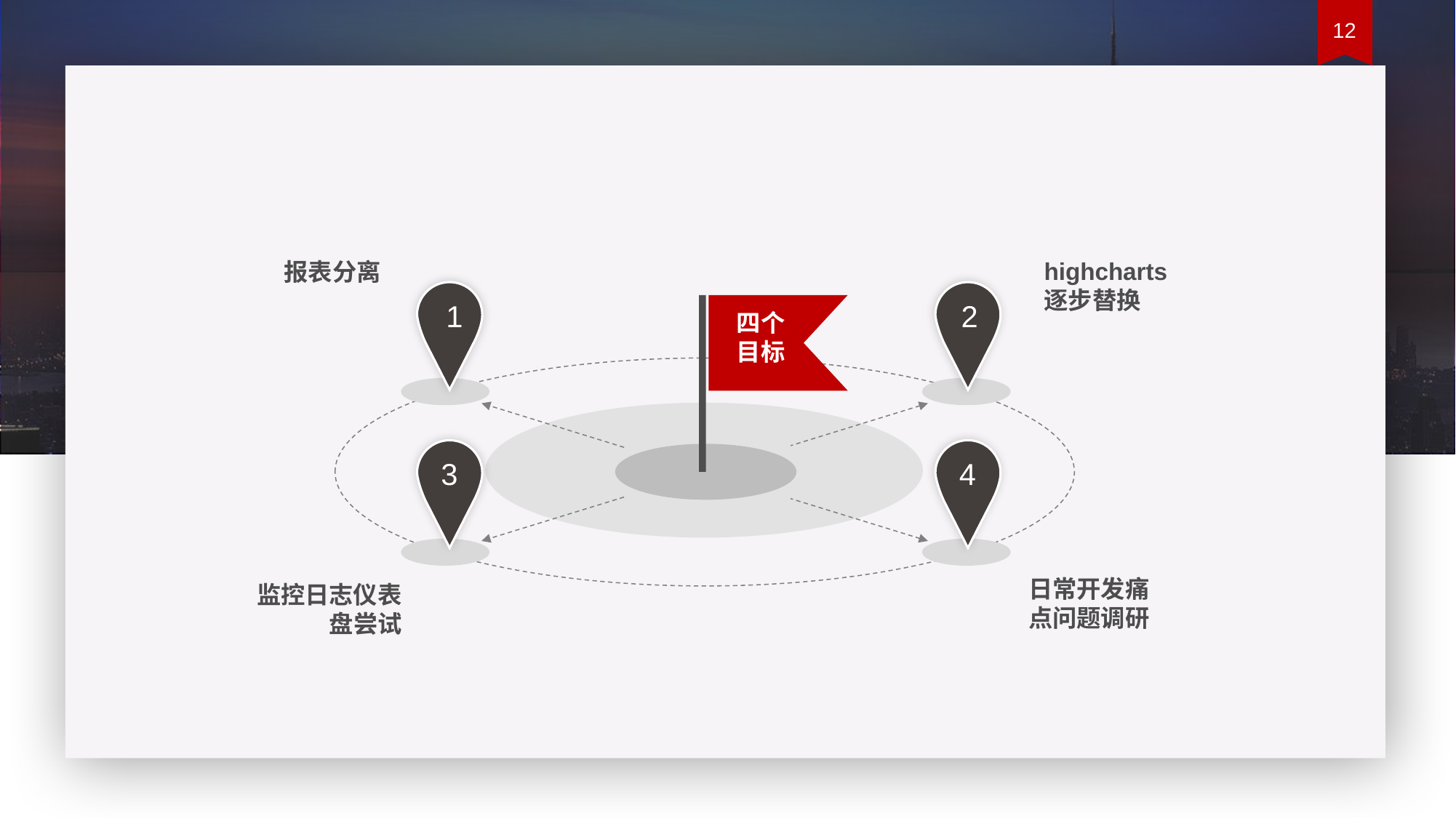

highcharts逐步替换

报表分离

1

2

四个目标

3

4

日常开发痛点问题调研

监控日志仪表盘尝试